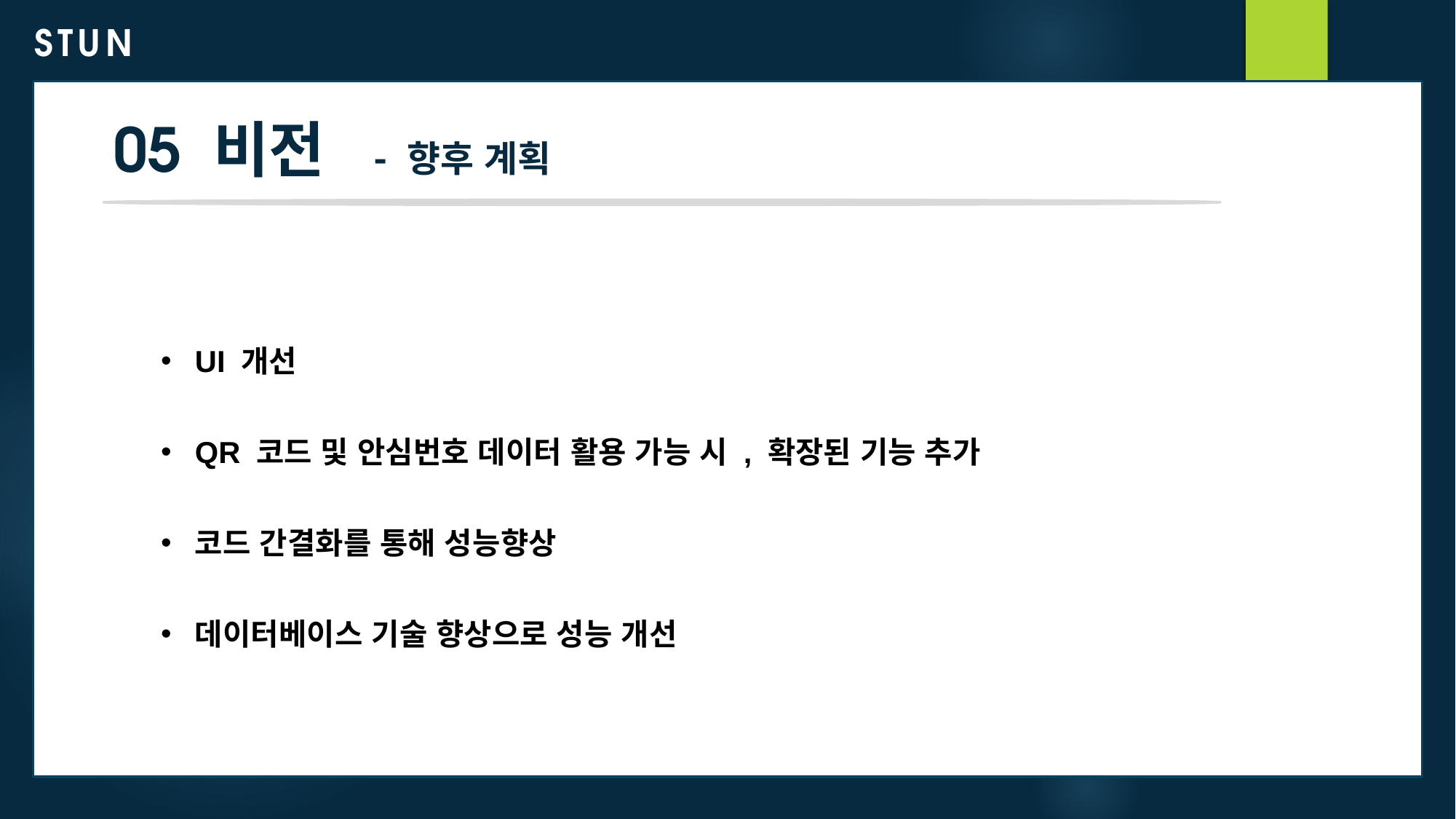

STUN

05 비전
- 향후 계획

UI 개선
QR 코드 및 안심번호 데이터 활용 가능 시 , 확장된 기능 추가
코드 간결화를 통해 성능향상
데이터베이스 기술 향상으로 성능 개선